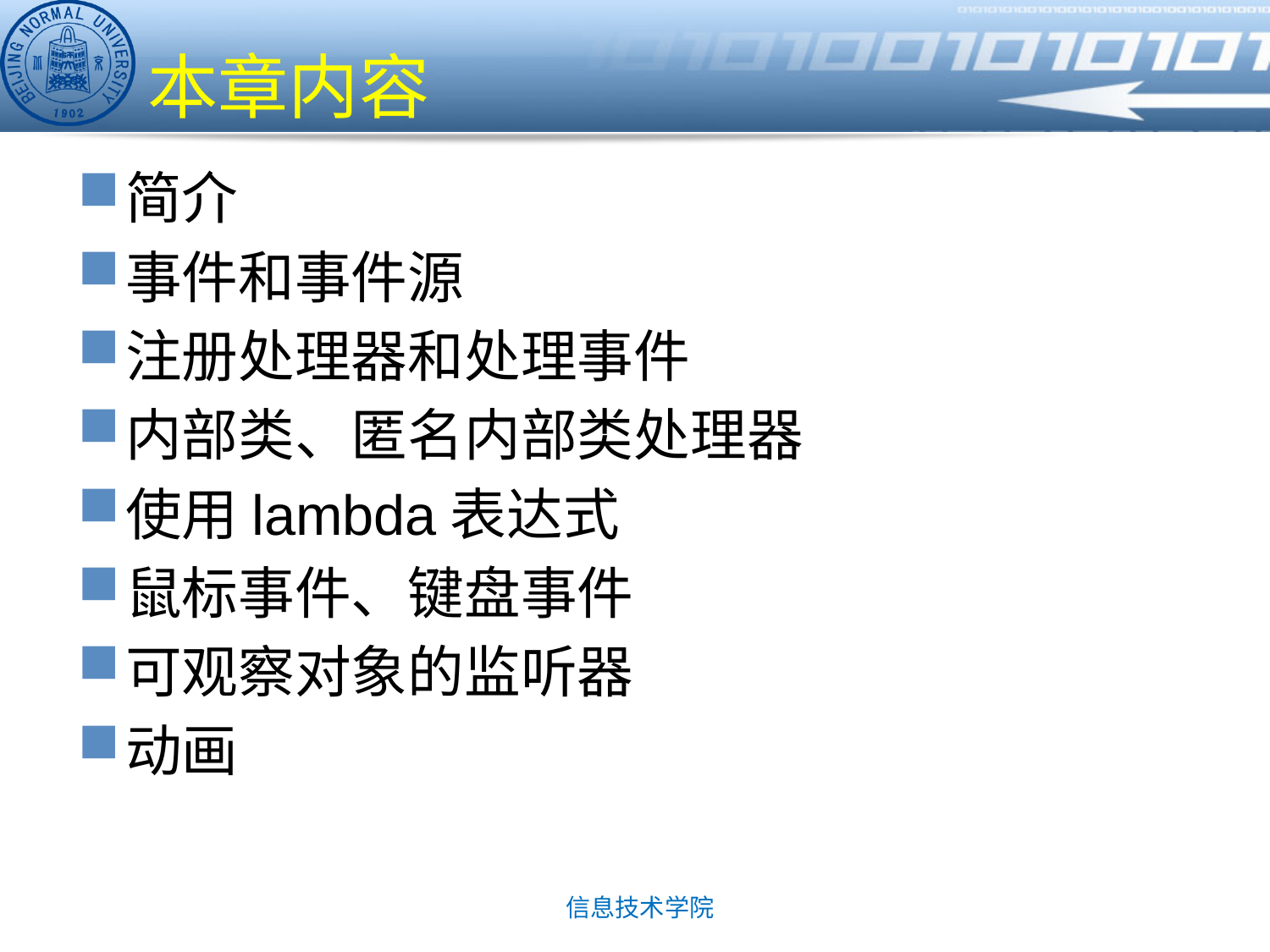

# 本章内容
简介
事件和事件源
注册处理器和处理事件
内部类、匿名内部类处理器
使用lambda表达式
鼠标事件、键盘事件
可观察对象的监听器
动画